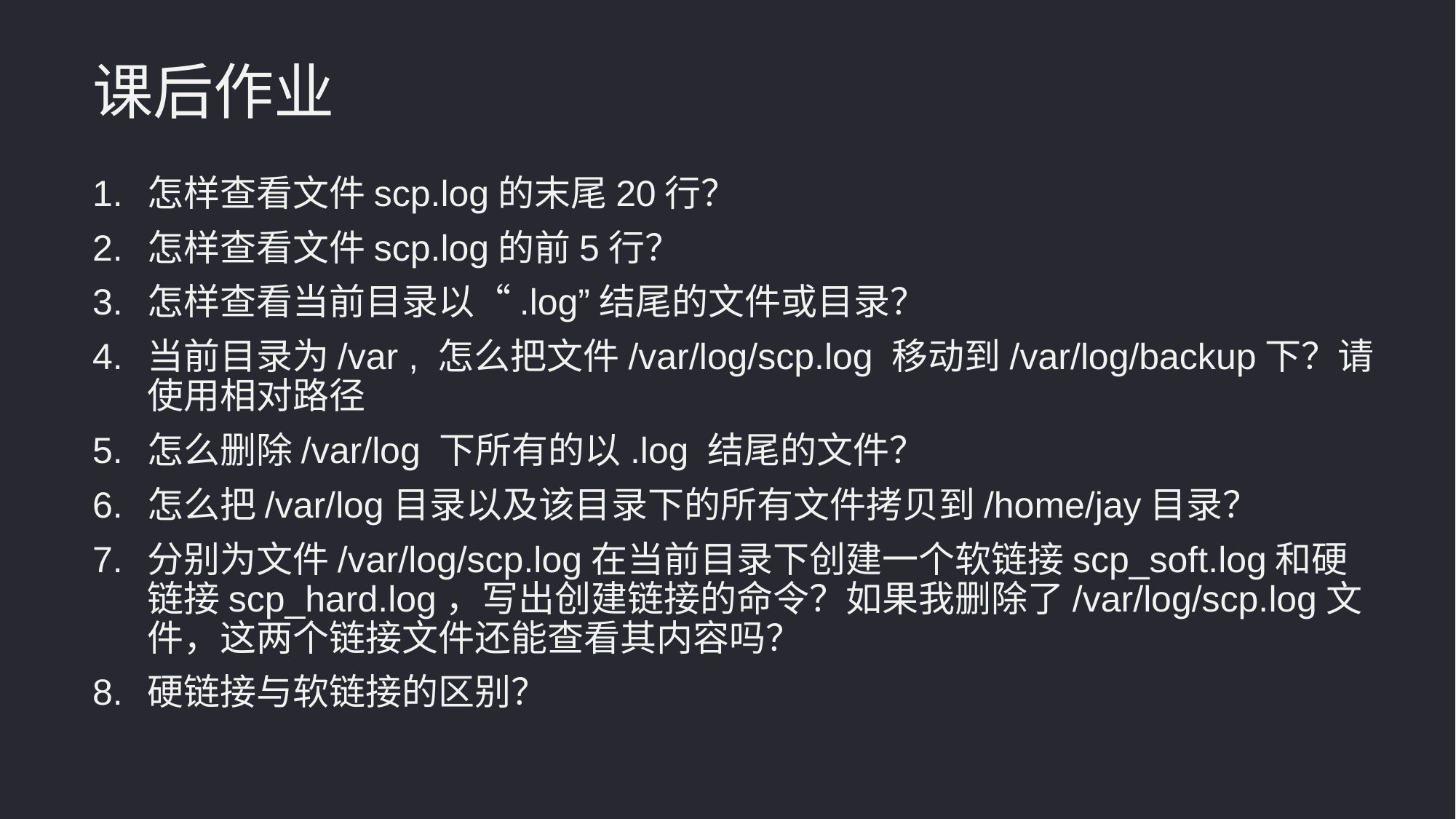

课后作业
怎样查看文件scp.log的末尾20行？
怎样查看文件scp.log的前5行？
怎样查看当前目录以“.log”结尾的文件或目录？
当前目录为/var , 怎么把文件/var/log/scp.log 移动到/var/log/backup下？请使用相对路径
怎么删除/var/log 下所有的以.log 结尾的文件？
怎么把/var/log目录以及该目录下的所有文件拷贝到/home/jay目录？
分别为文件/var/log/scp.log在当前目录下创建一个软链接scp_soft.log和硬链接scp_hard.log，写出创建链接的命令？如果我删除了/var/log/scp.log文件，这两个链接文件还能查看其内容吗？
硬链接与软链接的区别？